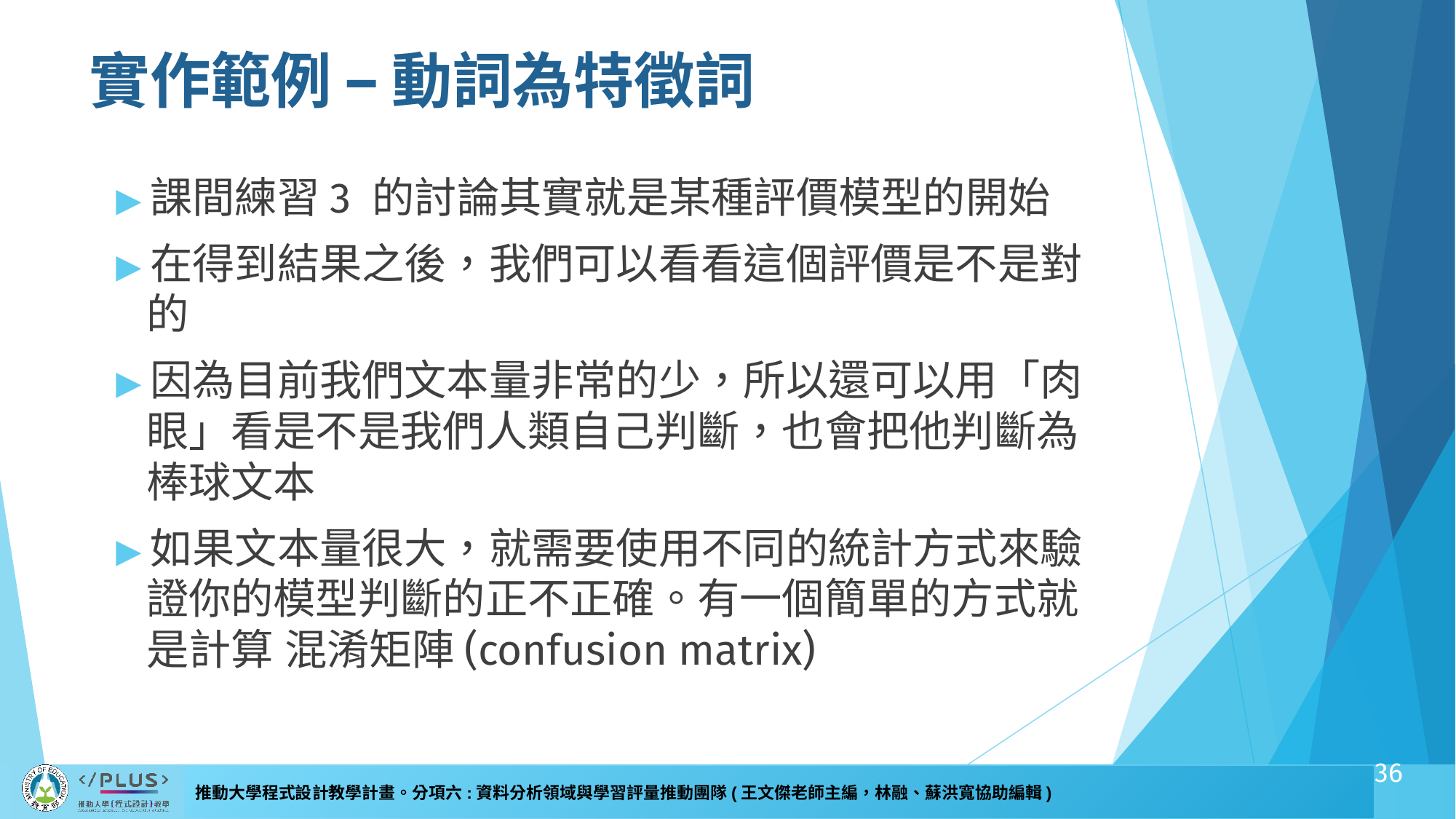

# 實作範例 – 動詞為特徵詞
課間練習3 的討論其實就是某種評價模型的開始
在得到結果之後，我們可以看看這個評價是不是對的
因為目前我們文本量非常的少，所以還可以用「肉眼」看是不是我們人類自己判斷，也會把他判斷為棒球文本
如果文本量很大，就需要使用不同的統計方式來驗證你的模型判斷的正不正確。有一個簡單的方式就是計算 混淆矩陣(confusion matrix)
36